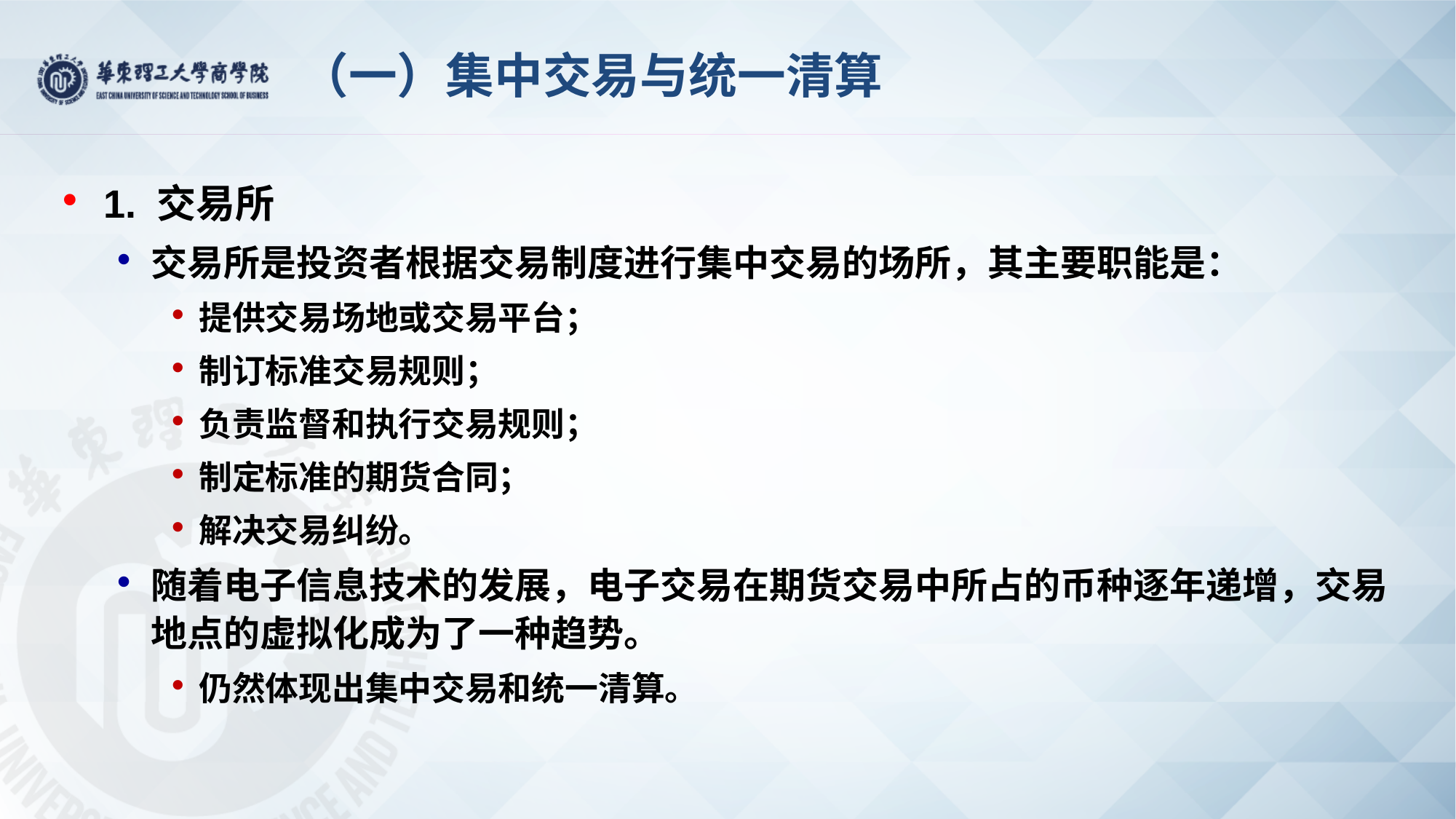

# （一）集中交易与统一清算
1. 交易所
交易所是投资者根据交易制度进行集中交易的场所，其主要职能是：
提供交易场地或交易平台；
制订标准交易规则；
负责监督和执行交易规则；
制定标准的期货合同；
解决交易纠纷。
随着电子信息技术的发展，电子交易在期货交易中所占的币种逐年递增，交易地点的虚拟化成为了一种趋势。
仍然体现出集中交易和统一清算。